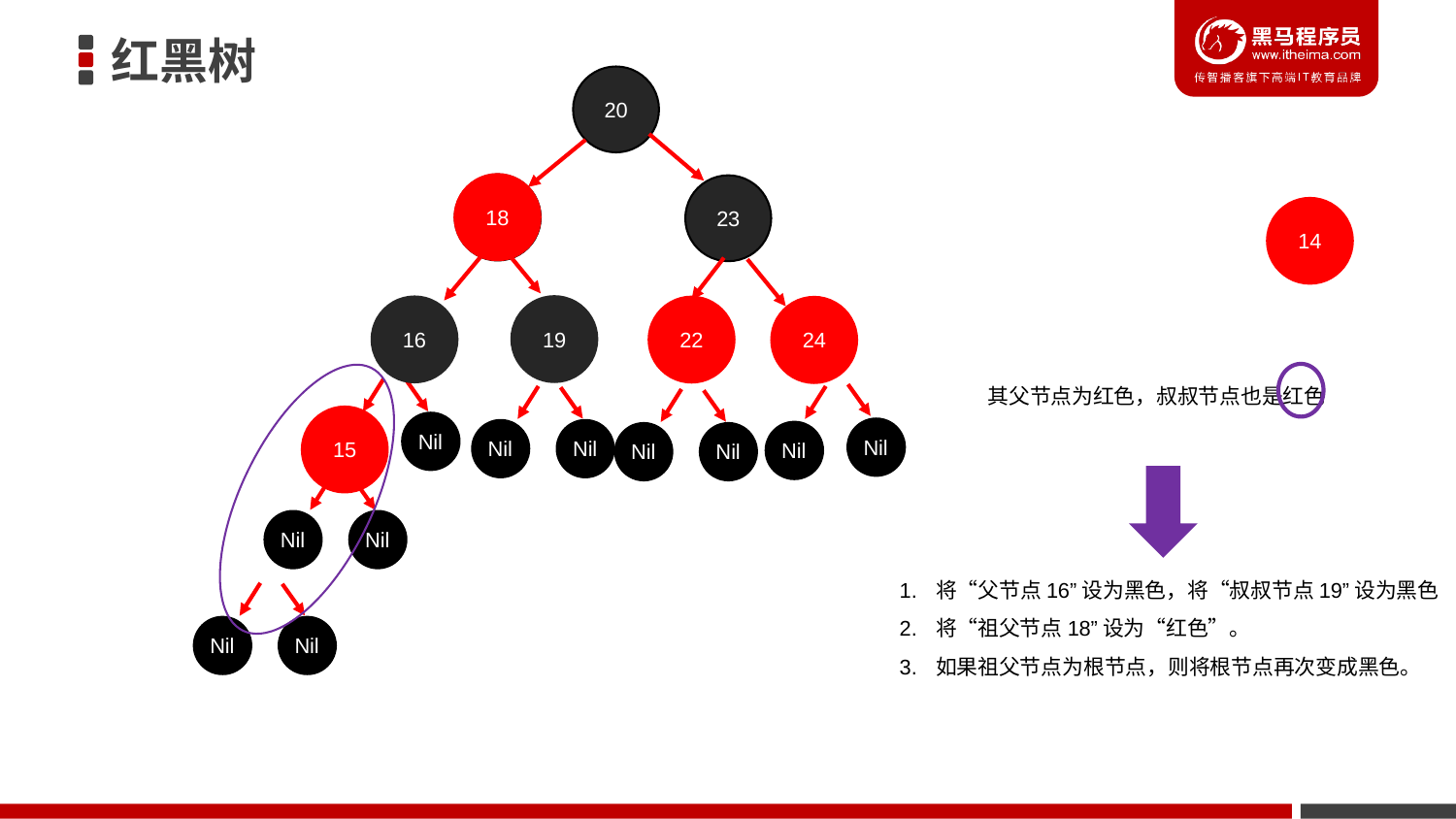

红黑树
20
18
18
23
14
19
16
22
24

其父节点为红色，叔叔节点也是红色

15

Nil

Nil

Nil

Nil

Nil

Nil

Nil

Nil

Nil

Nil
将“父节点16”设为黑色，将“叔叔节点19”设为黑色
将“祖父节点18”设为“红色”。
如果祖父节点为根节点，则将根节点再次变成黑色。

Nil

Nil